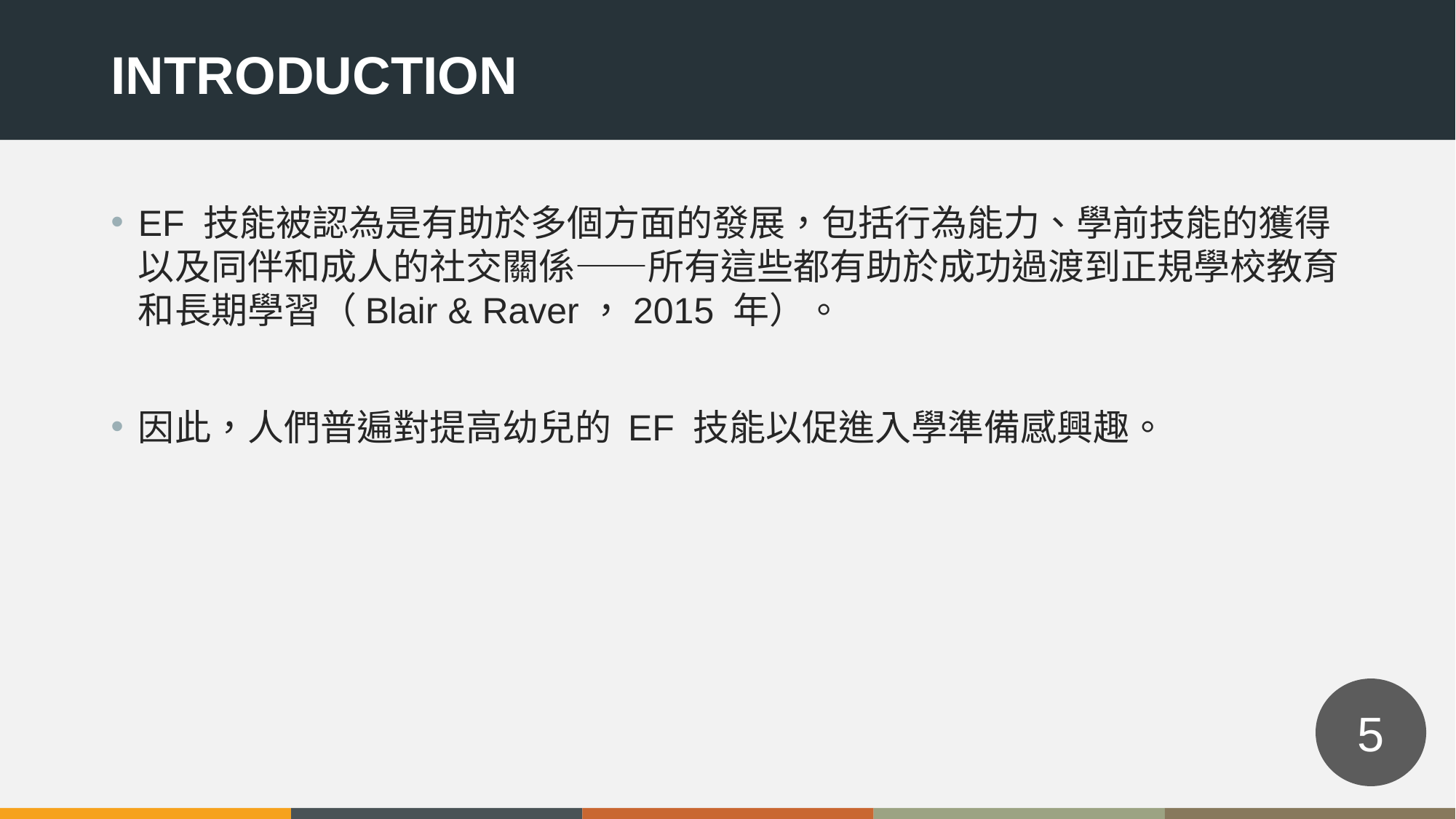

INTRODUCTION
EF 技能被認為是有助於多個方面的發展，包括行為能力、學前技能的獲得以及同伴和成人的社交關係——所有這些都有助於成功過渡到正規學校教育和長期學習（Blair & Raver，2015 年）。

因此，人們普遍對提高幼兒的 EF 技能以促進入學準備感興趣。
5